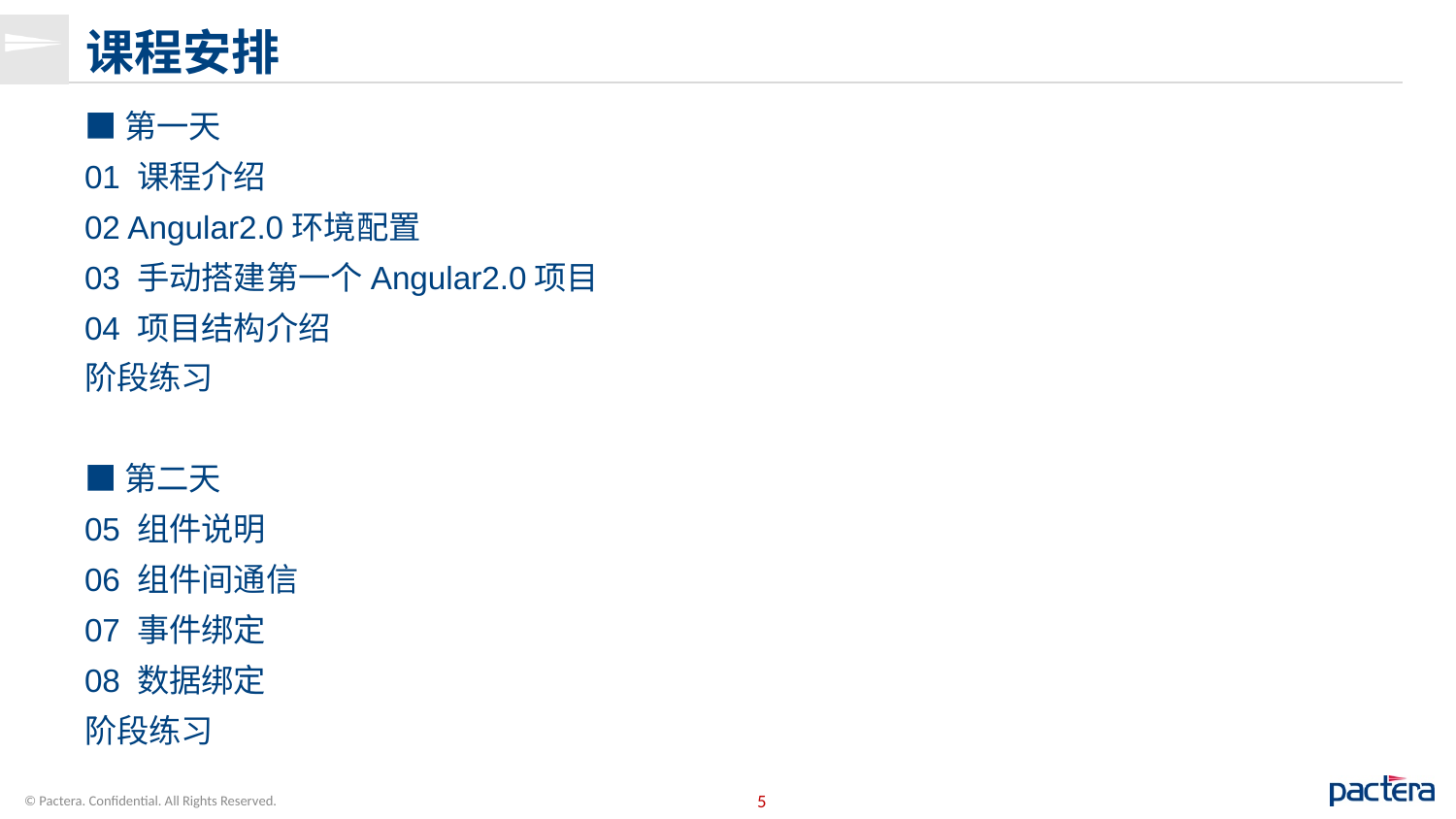

# 课程安排
■第一天
01 课程介绍
02 Angular2.0环境配置
03 手动搭建第一个Angular2.0项目
04 项目结构介绍
阶段练习

■第二天
05 组件说明
06 组件间通信
07 事件绑定
08 数据绑定
阶段练习
© Pactera. Confidential. All Rights Reserved.
5